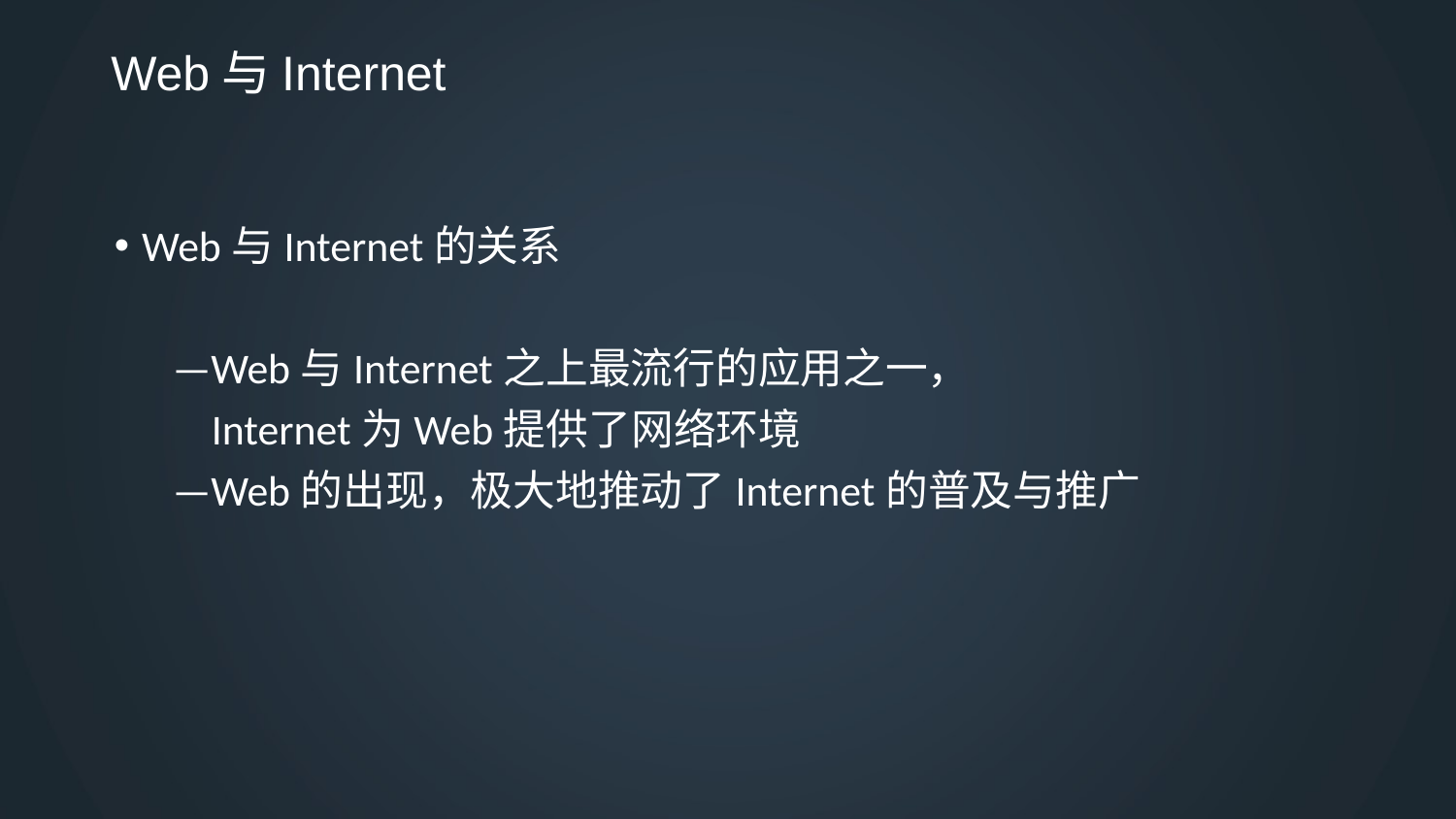

# Web与Internet
Web与Internet的关系

      —Web与Internet之上最流行的应用之一，
          Internet为Web提供了网络环境
      —Web的出现，极大地推动了Internet的普及与推广